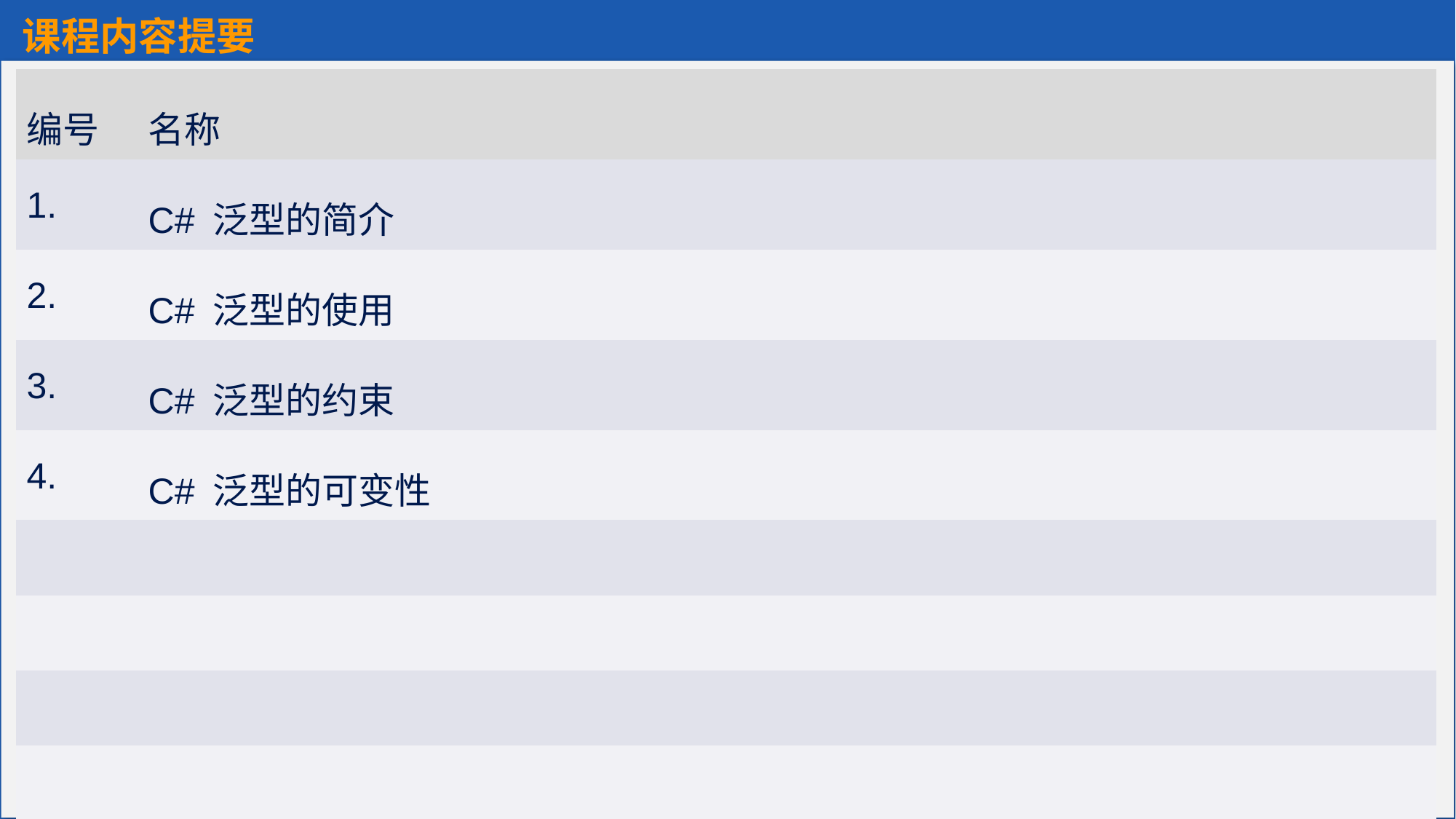

课程内容提要
| 编号 | 名称 |
| --- | --- |
| 1. | C# 泛型的简介 |
| 2. | C# 泛型的使用 |
| 3. | C# 泛型的约束 |
| 4. | C# 泛型的可变性 |
|  |  |
|  |  |
|  |  |
|  |  |
|  |  |